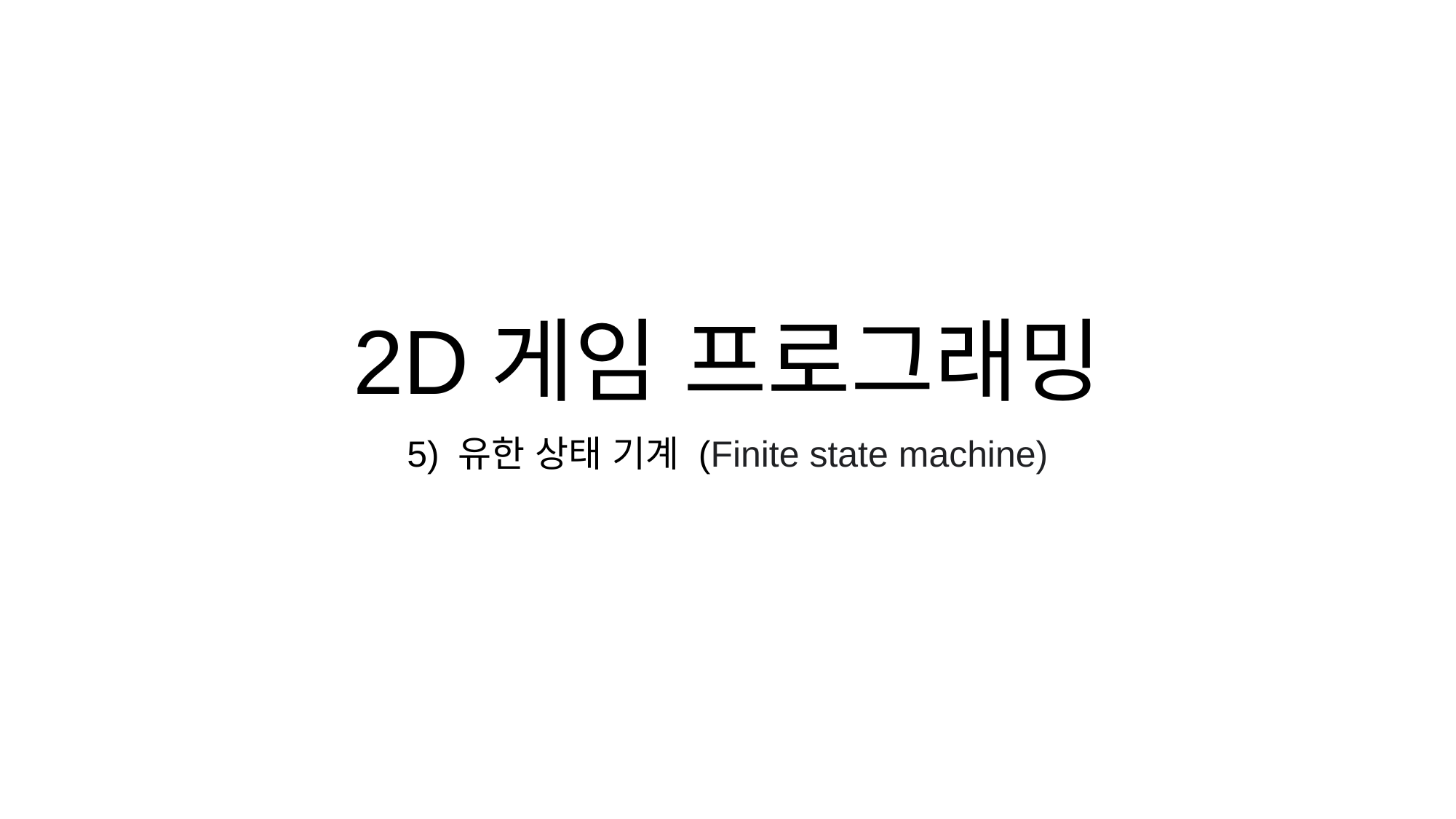

# 2D게임 프로그래밍
5) 유한 상태 기계 (Finite state machine)